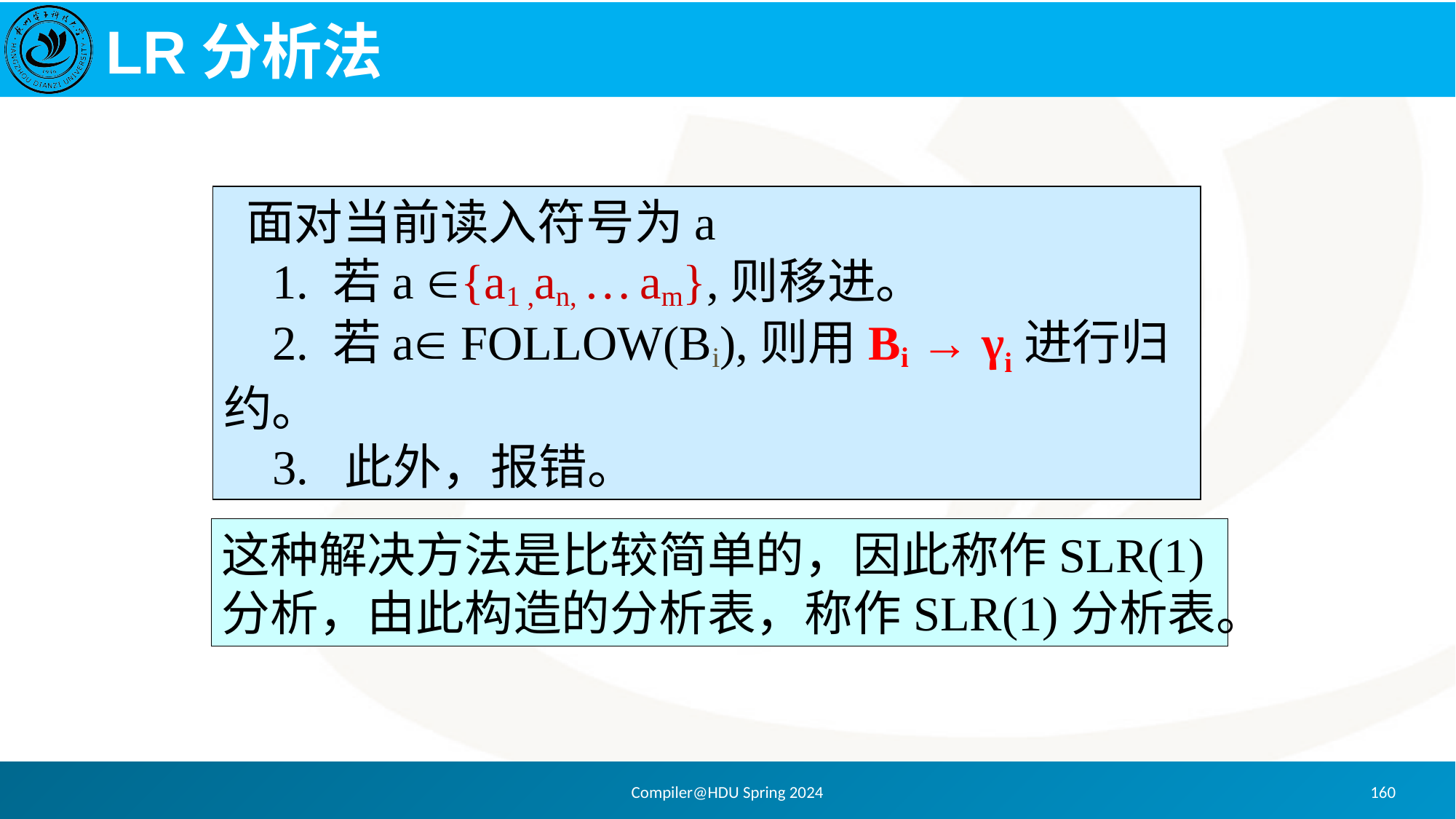

# LR分析法
 面对当前读入符号为a
    1. 若a ∈{a1 ,an, … am},则移进。
    2. 若a∈ FOLLOW(Bi),则用Bi → γi进行归约。
    3.  此外，报错。
这种解决方法是比较简单的，因此称作SLR(1)分析，由此构造的分析表，称作SLR(1)分析表。
Compiler@HDU Spring 2024
160